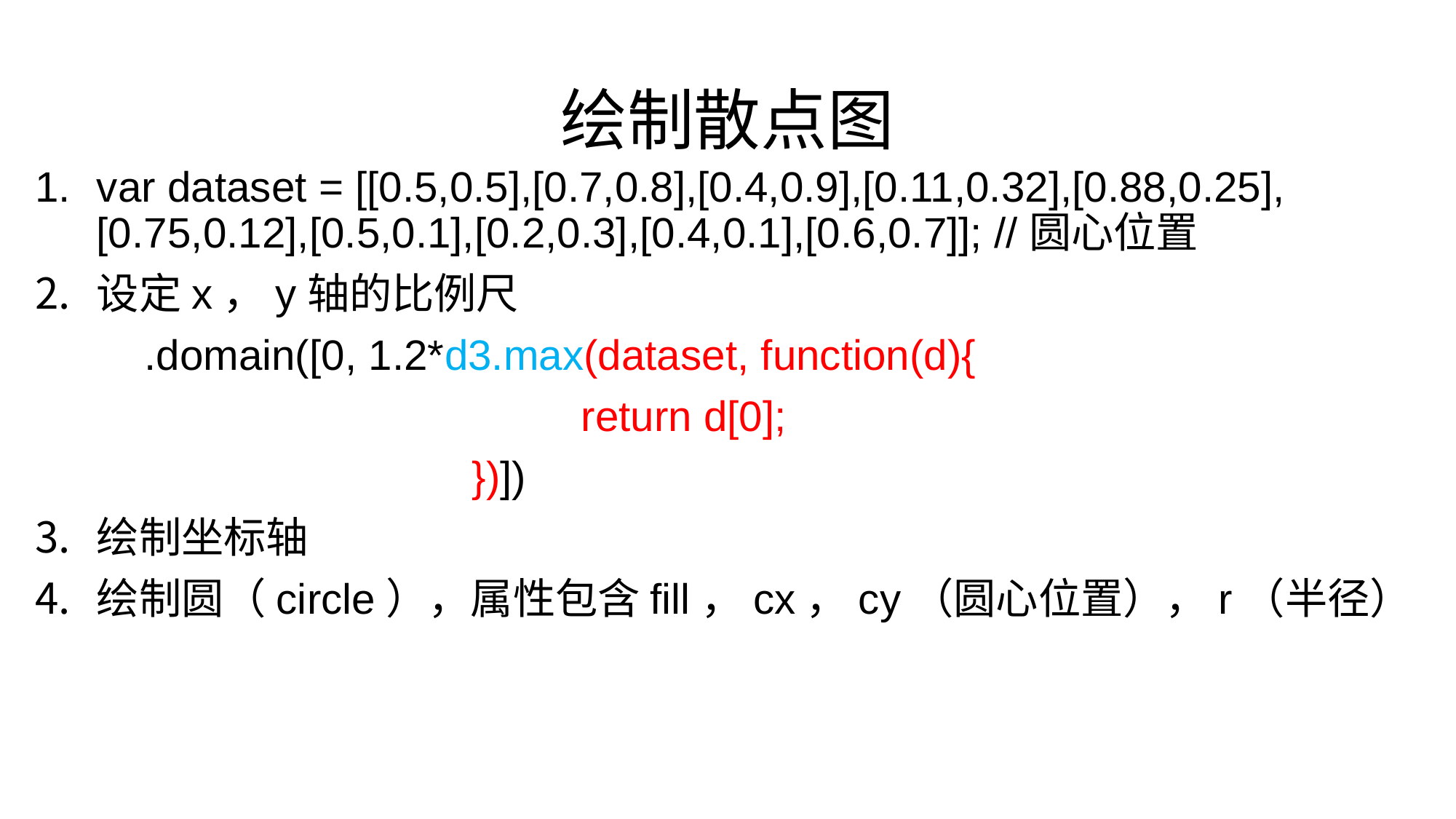

# 绘制散点图
var dataset = [[0.5,0.5],[0.7,0.8],[0.4,0.9],[0.11,0.32],[0.88,0.25],[0.75,0.12],[0.5,0.1],[0.2,0.3],[0.4,0.1],[0.6,0.7]]; //圆心位置
设定x，y轴的比例尺
	.domain([0, 1.2*d3.max(dataset, function(d){
    					return d[0];
    				})])
绘制坐标轴
绘制圆（circle），属性包含fill，cx，cy（圆心位置），r（半径）